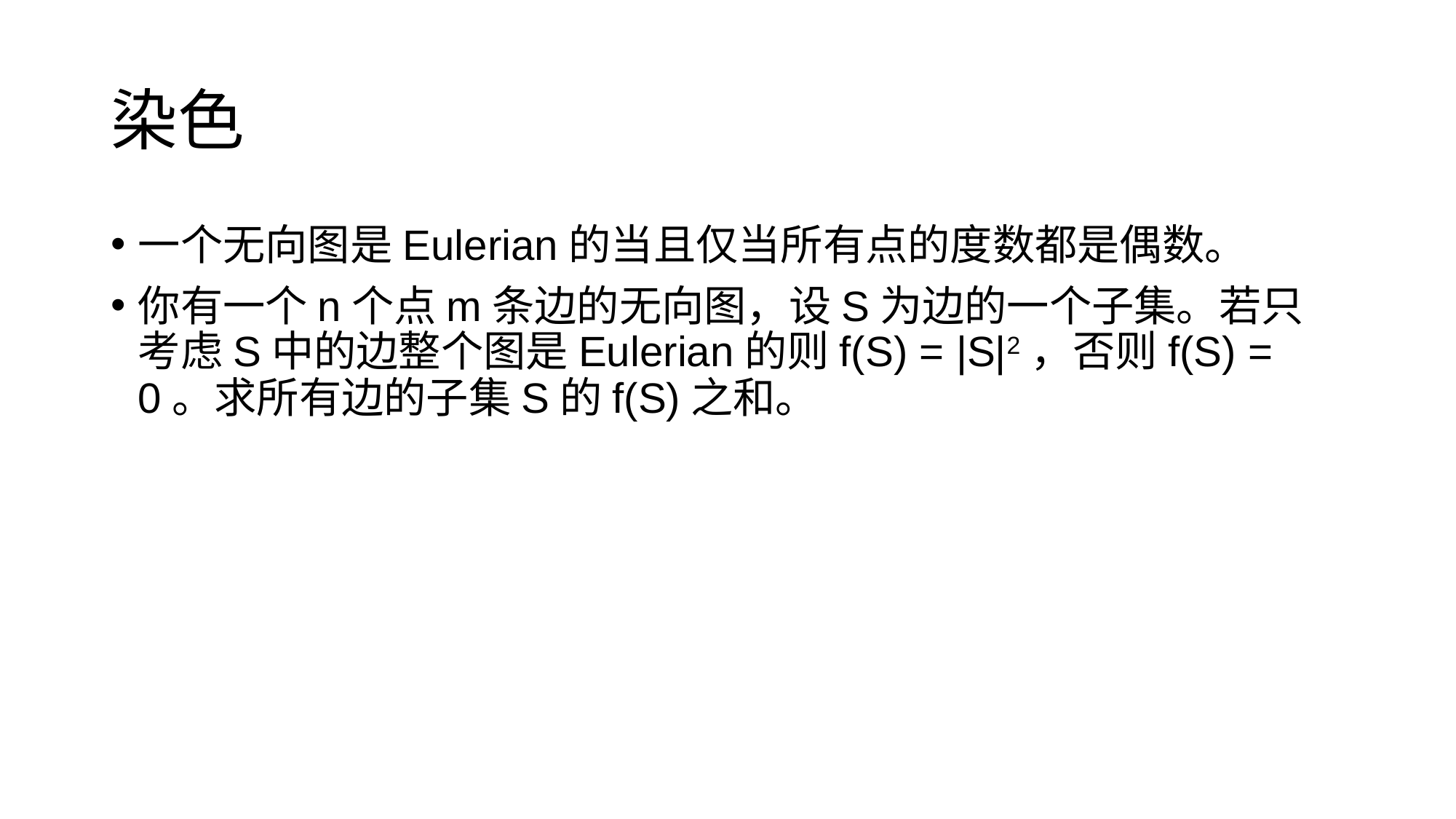

# 染色
一个无向图是Eulerian的当且仅当所有点的度数都是偶数。
你有一个n个点m条边的无向图，设S为边的一个子集。若只考虑S中的边整个图是Eulerian的则f(S) = |S|2，否则f(S) = 0。求所有边的子集S的f(S)之和。